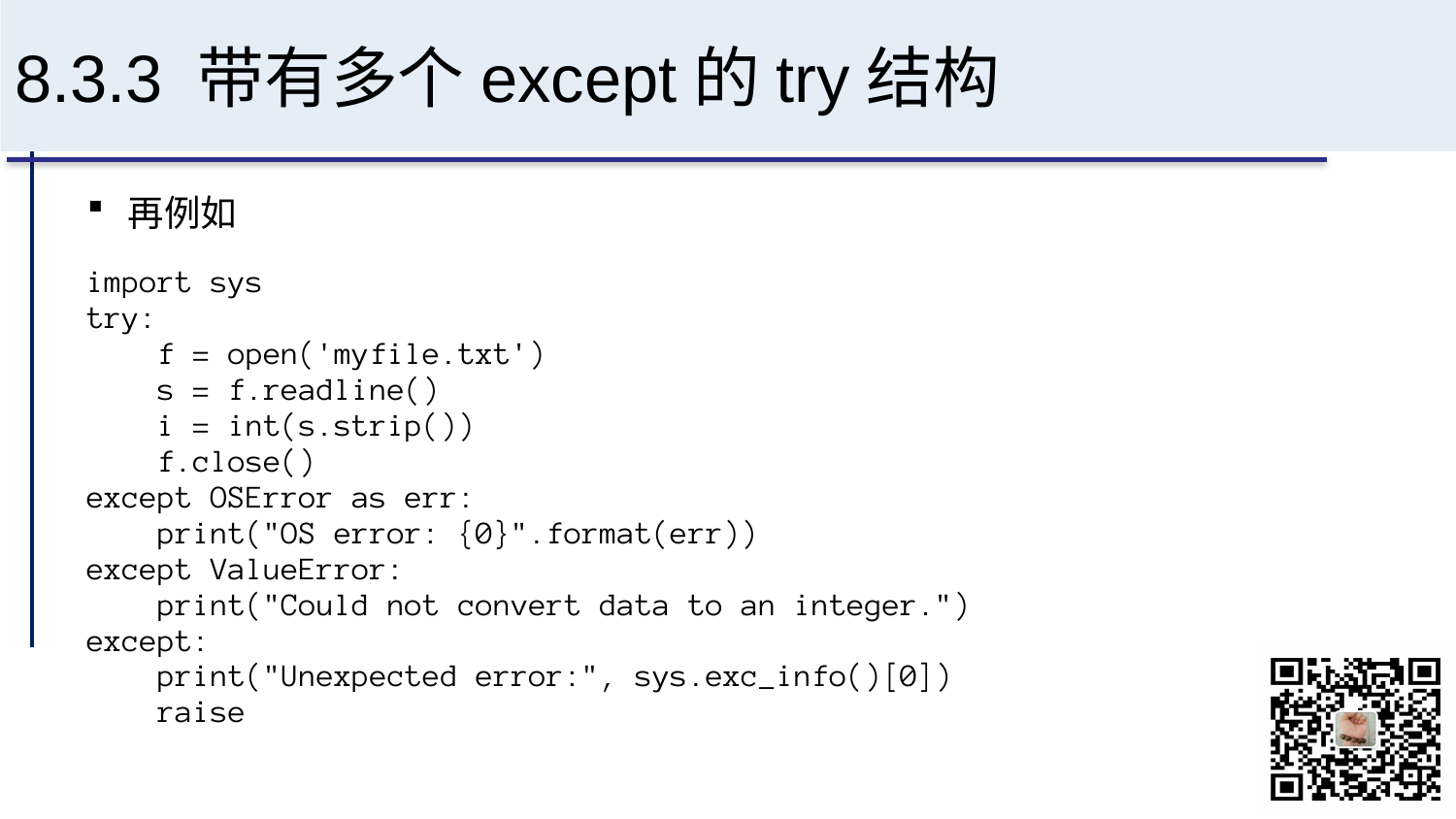

# 8.3.3 带有多个except的try结构
再例如

import sys
try:
    f = open('myfile.txt')
    s = f.readline()
    i = int(s.strip())
    f.close()
except OSError as err:
    print("OS error: {0}".format(err))
except ValueError:
    print("Could not convert data to an integer.")
except:
    print("Unexpected error:", sys.exc_info()[0])
    raise